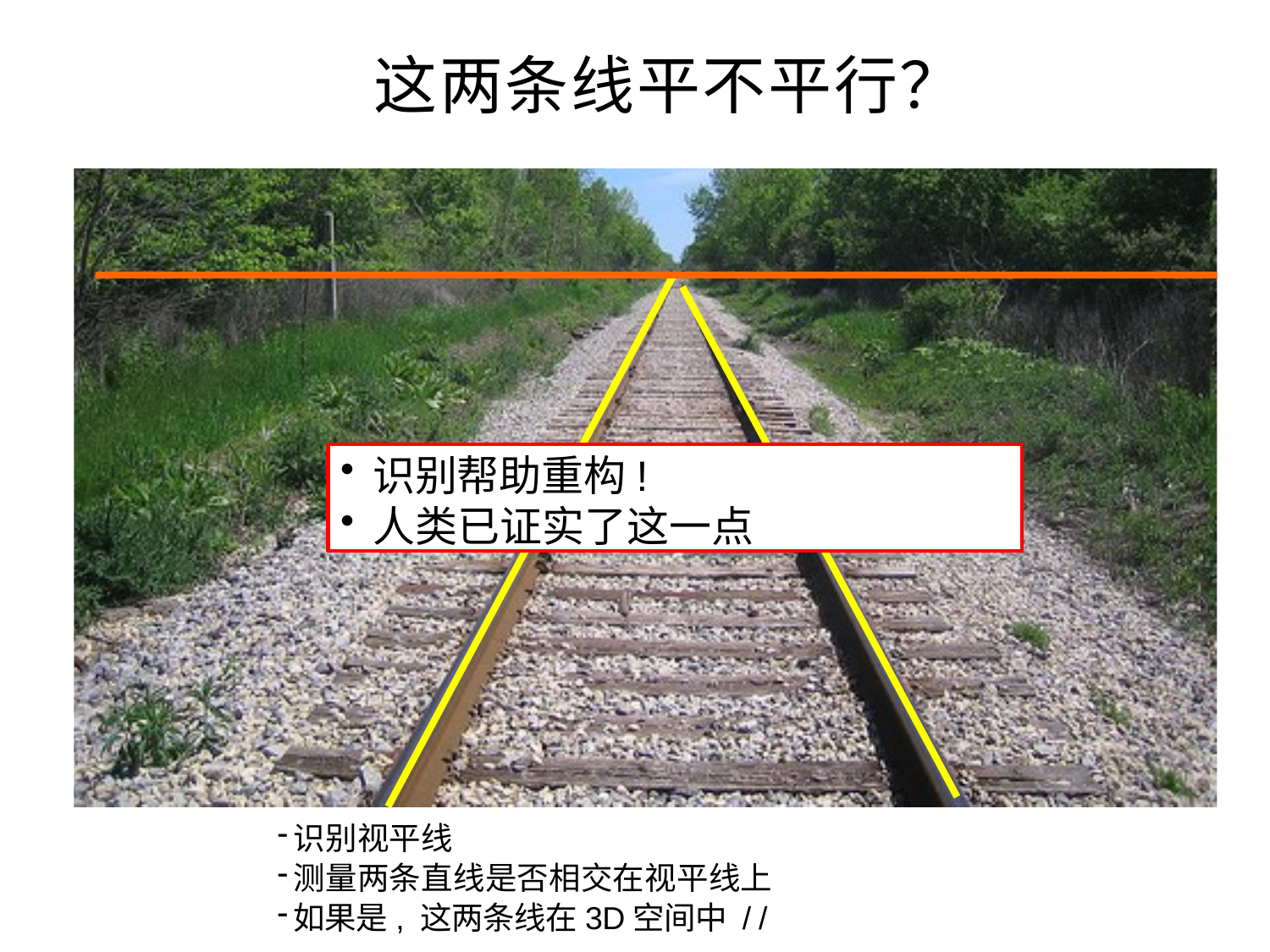

# 这两条线平不平行？

识别帮助重构!
人类已证实了这一点
识别视平线
测量两条直线是否相交在视平线上
如果是, 这两条线在3D空间中 //